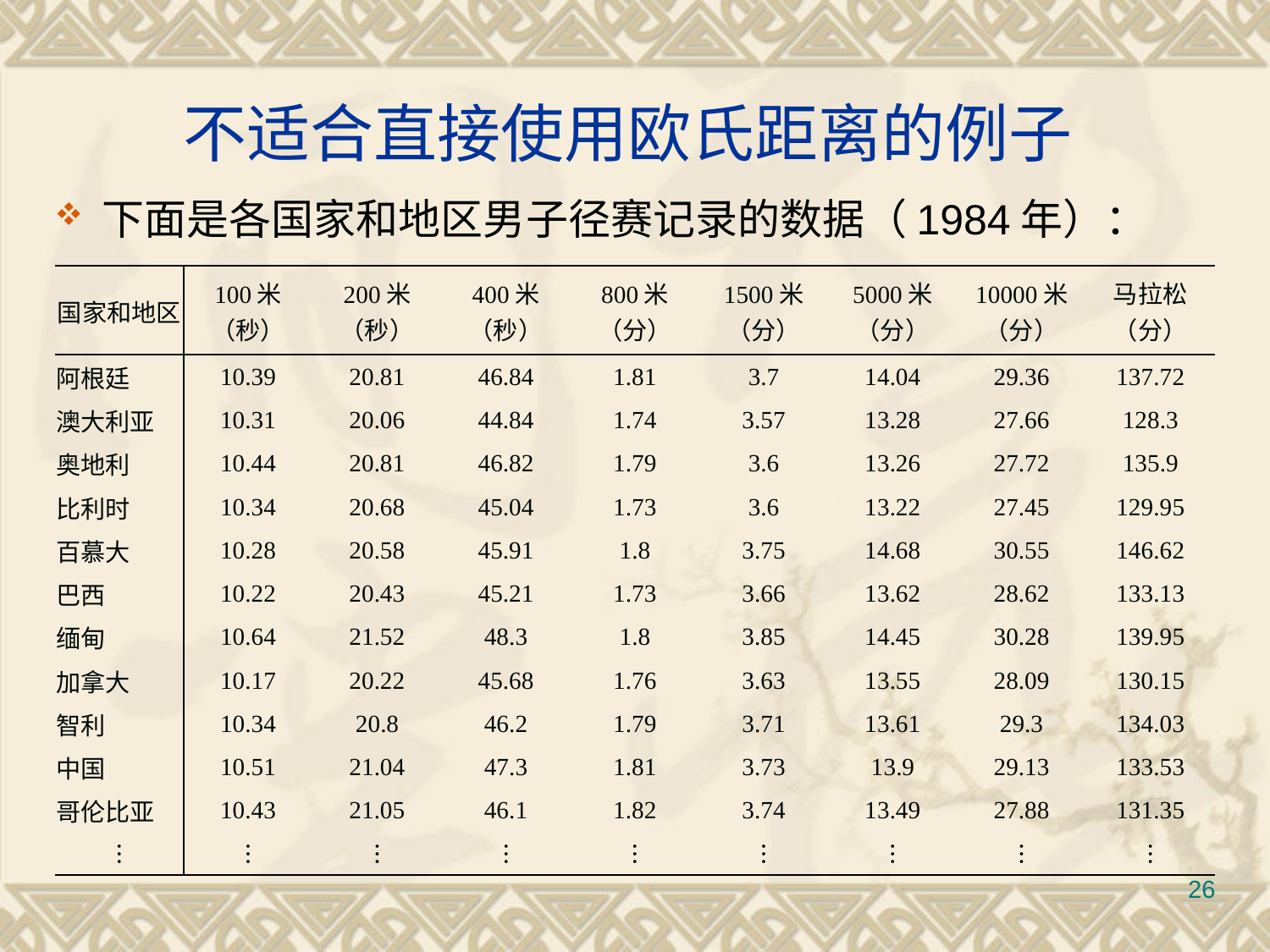

# 不适合直接使用欧氏距离的例子
下面是各国家和地区男子径赛记录的数据（1984年）：
| 国家和地区 | 100米 （秒） | 200米 （秒） | 400米 （秒） | 800米 （分） | 1500米 （分） | 5000米 （分） | 10000米 （分） | 马拉松 （分） |
| --- | --- | --- | --- | --- | --- | --- | --- | --- |
| 阿根廷 | 10.39 | 20.81 | 46.84 | 1.81 | 3.7 | 14.04 | 29.36 | 137.72 |
| 澳大利亚 | 10.31 | 20.06 | 44.84 | 1.74 | 3.57 | 13.28 | 27.66 | 128.3 |
| 奥地利 | 10.44 | 20.81 | 46.82 | 1.79 | 3.6 | 13.26 | 27.72 | 135.9 |
| 比利时 | 10.34 | 20.68 | 45.04 | 1.73 | 3.6 | 13.22 | 27.45 | 129.95 |
| 百慕大 | 10.28 | 20.58 | 45.91 | 1.8 | 3.75 | 14.68 | 30.55 | 146.62 |
| 巴西 | 10.22 | 20.43 | 45.21 | 1.73 | 3.66 | 13.62 | 28.62 | 133.13 |
| 缅甸 | 10.64 | 21.52 | 48.3 | 1.8 | 3.85 | 14.45 | 30.28 | 139.95 |
| 加拿大 | 10.17 | 20.22 | 45.68 | 1.76 | 3.63 | 13.55 | 28.09 | 130.15 |
| 智利 | 10.34 | 20.8 | 46.2 | 1.79 | 3.71 | 13.61 | 29.3 | 134.03 |
| 中国 | 10.51 | 21.04 | 47.3 | 1.81 | 3.73 | 13.9 | 29.13 | 133.53 |
| 哥伦比亚 | 10.43 | 21.05 | 46.1 | 1.82 | 3.74 | 13.49 | 27.88 | 131.35 |
| ⋮ | ⋮ | ⋮ | ⋮ | ⋮ | ⋮ | ⋮ | ⋮ | ⋮ |
26